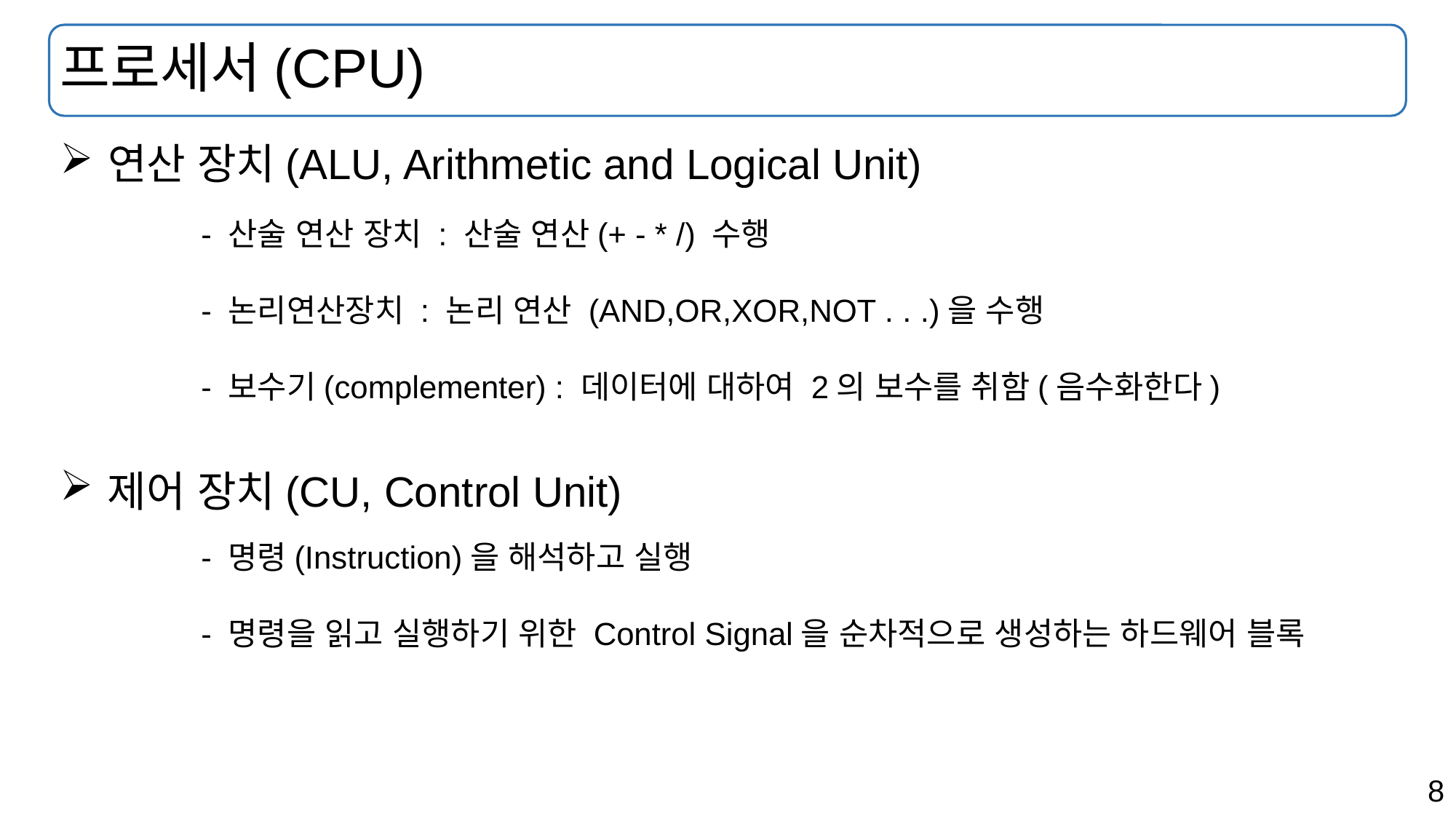

# 프로세서(CPU)
연산 장치(ALU, Arithmetic and Logical Unit)
- 산술 연산 장치 : 산술 연산(+ - * /) 수행

- 논리연산장치 : 논리 연산 (AND,OR,XOR,NOT . . .)을 수행

- 보수기(complementer) : 데이터에 대하여 2의 보수를 취함(음수화한다)
제어 장치(CU, Control Unit)
- 명령(Instruction)을 해석하고 실행

- 명령을 읽고 실행하기 위한 Control Signal을 순차적으로 생성하는 하드웨어 블록